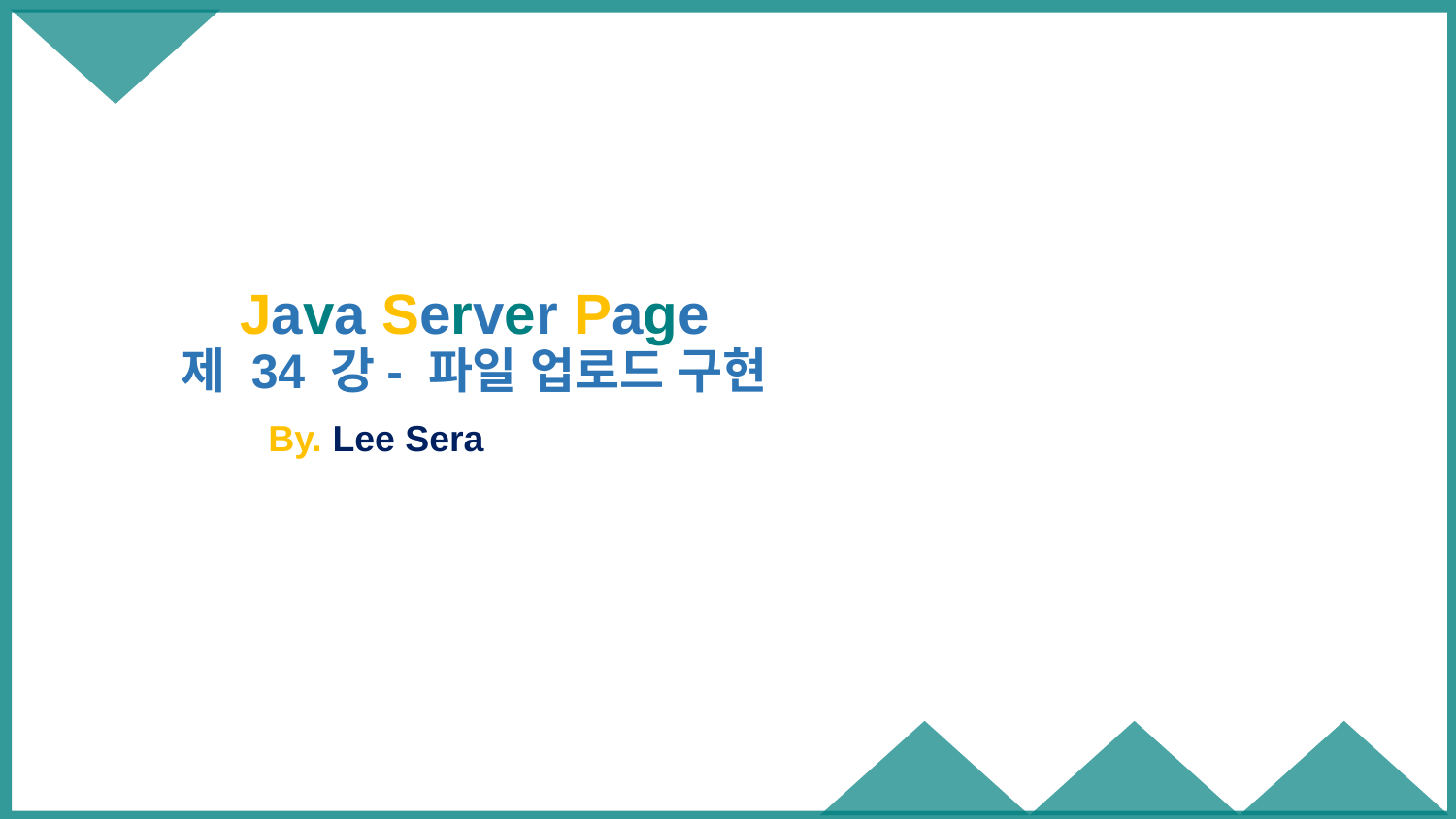

# Java Server Page 제 34 강- 파일 업로드 구현
By. Lee Sera